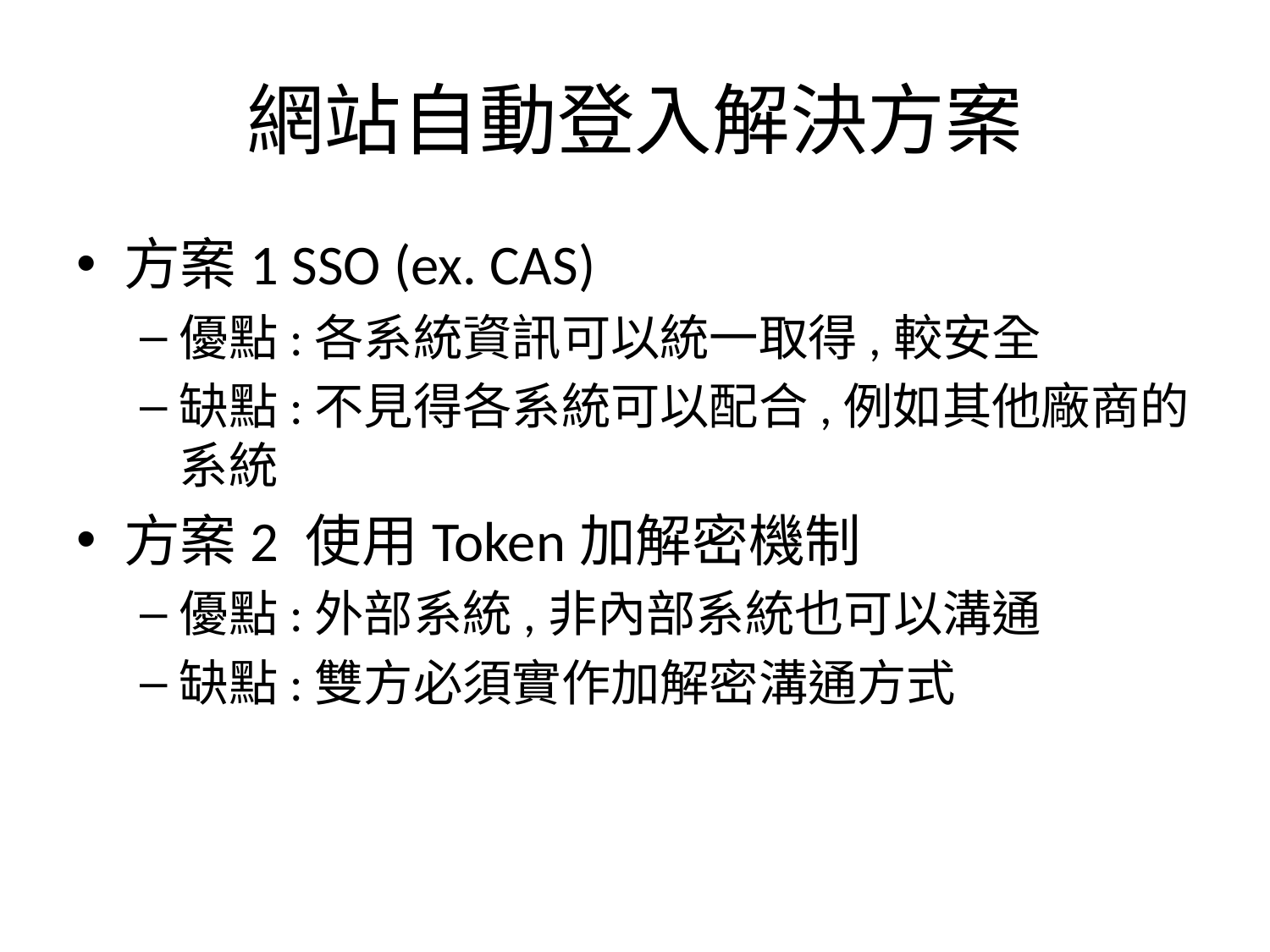

# 網站自動登入解決方案
方案1 SSO (ex. CAS)
優點:各系統資訊可以統一取得,較安全
缺點:不見得各系統可以配合,例如其他廠商的系統
方案2 使用Token加解密機制
優點:外部系統,非內部系統也可以溝通
缺點:雙方必須實作加解密溝通方式